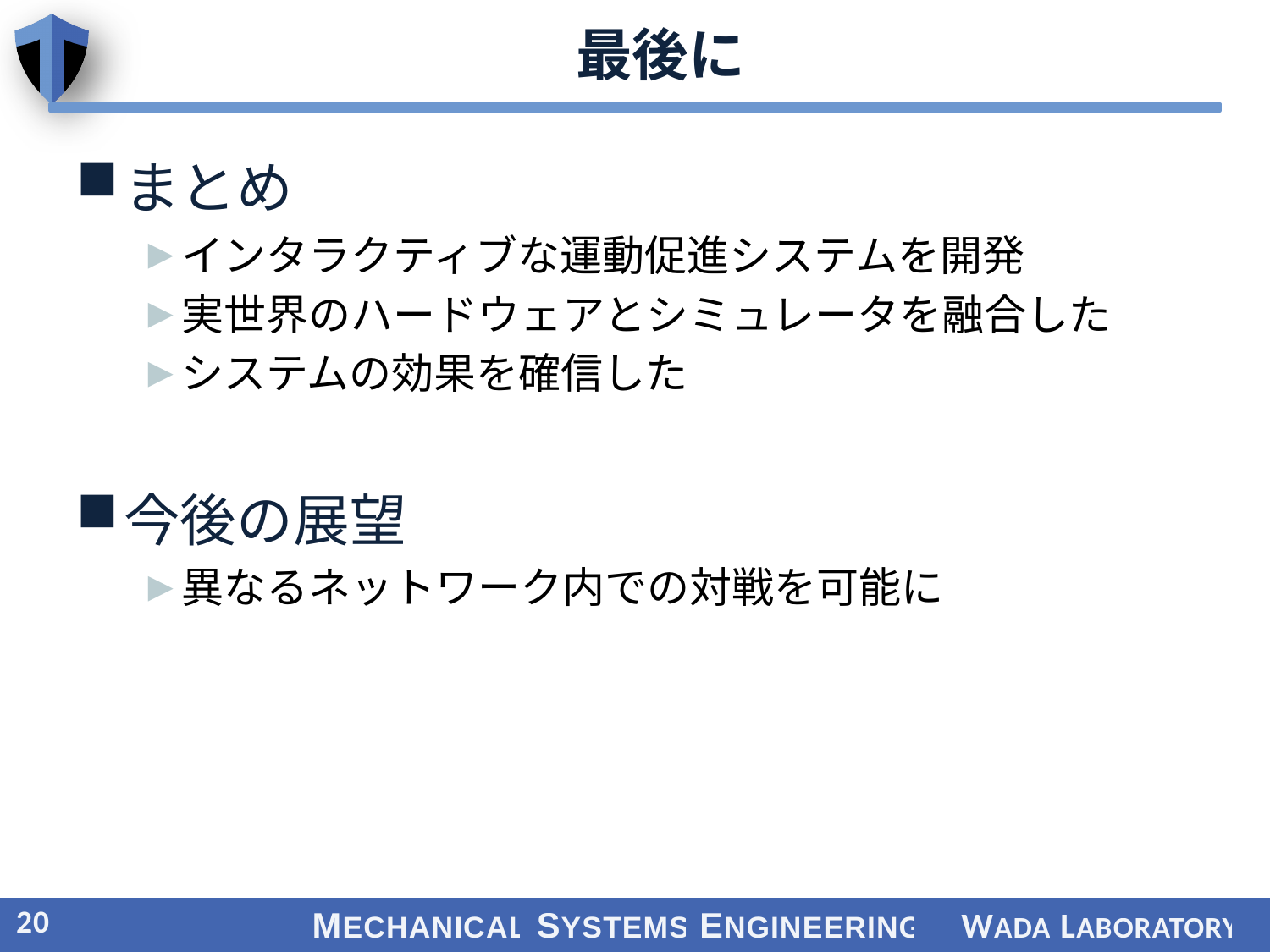

# 最後に
まとめ
インタラクティブな運動促進システムを開発
実世界のハードウェアとシミュレータを融合した
システムの効果を確信した

今後の展望
異なるネットワーク内での対戦を可能に